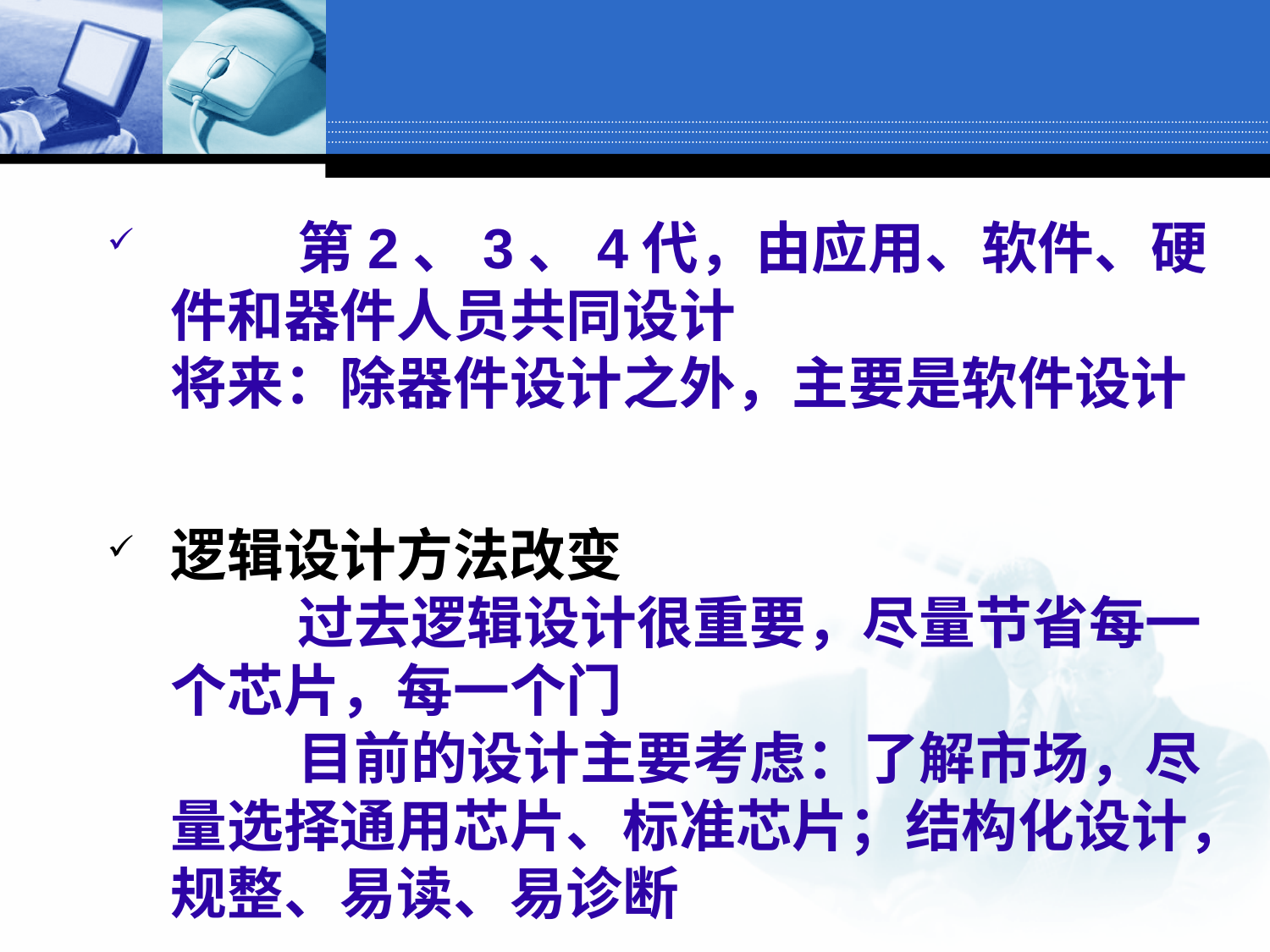

第2、3、4代，由应用、软件、硬件和器件人员共同设计
将来：除器件设计之外，主要是软件设计

逻辑设计方法改变
	过去逻辑设计很重要，尽量节省每一个芯片，每一个门
	目前的设计主要考虑：了解市场，尽量选择通用芯片、标准芯片；结构化设计，规整、易读、易诊断